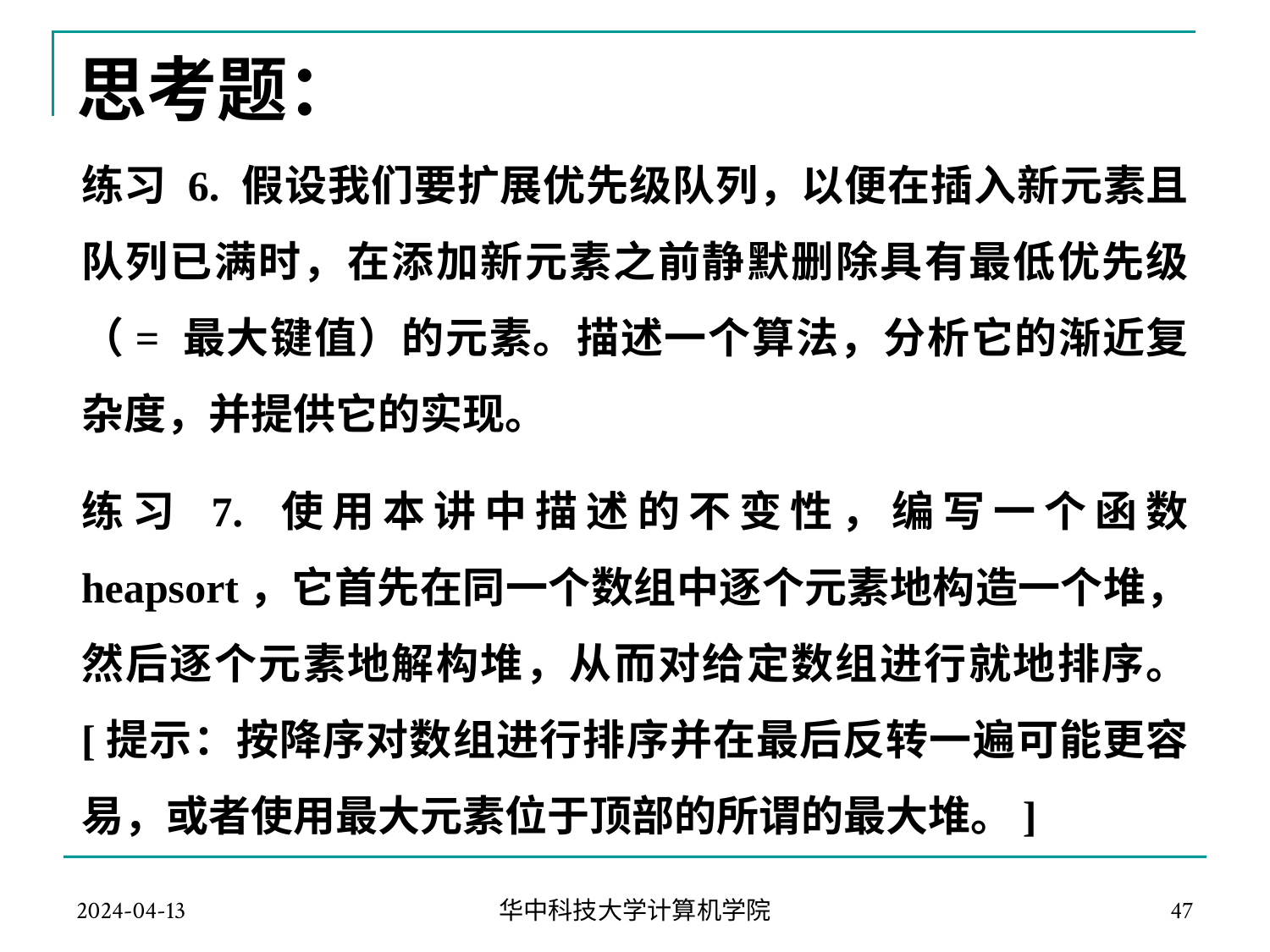

# 思考题：
练习 6. 假设我们要扩展优先级队列，以便在插入新元素且队列已满时，在添加新元素之前静默删除具有最低优先级（= 最大键值）的元素。描述一个算法，分析它的渐近复杂度，并提供它的实现。
练习 7. 使用本讲中描述的不变性，编写一个函数 heapsort，它首先在同一个数组中逐个元素地构造一个堆，然后逐个元素地解构堆，从而对给定数组进行就地排序。 [提示：按降序对数组进行排序并在最后反转一遍可能更容易，或者使用最大元素位于顶部的所谓的最大堆。]

2024-04-13
华中科技大学计算机学院
47